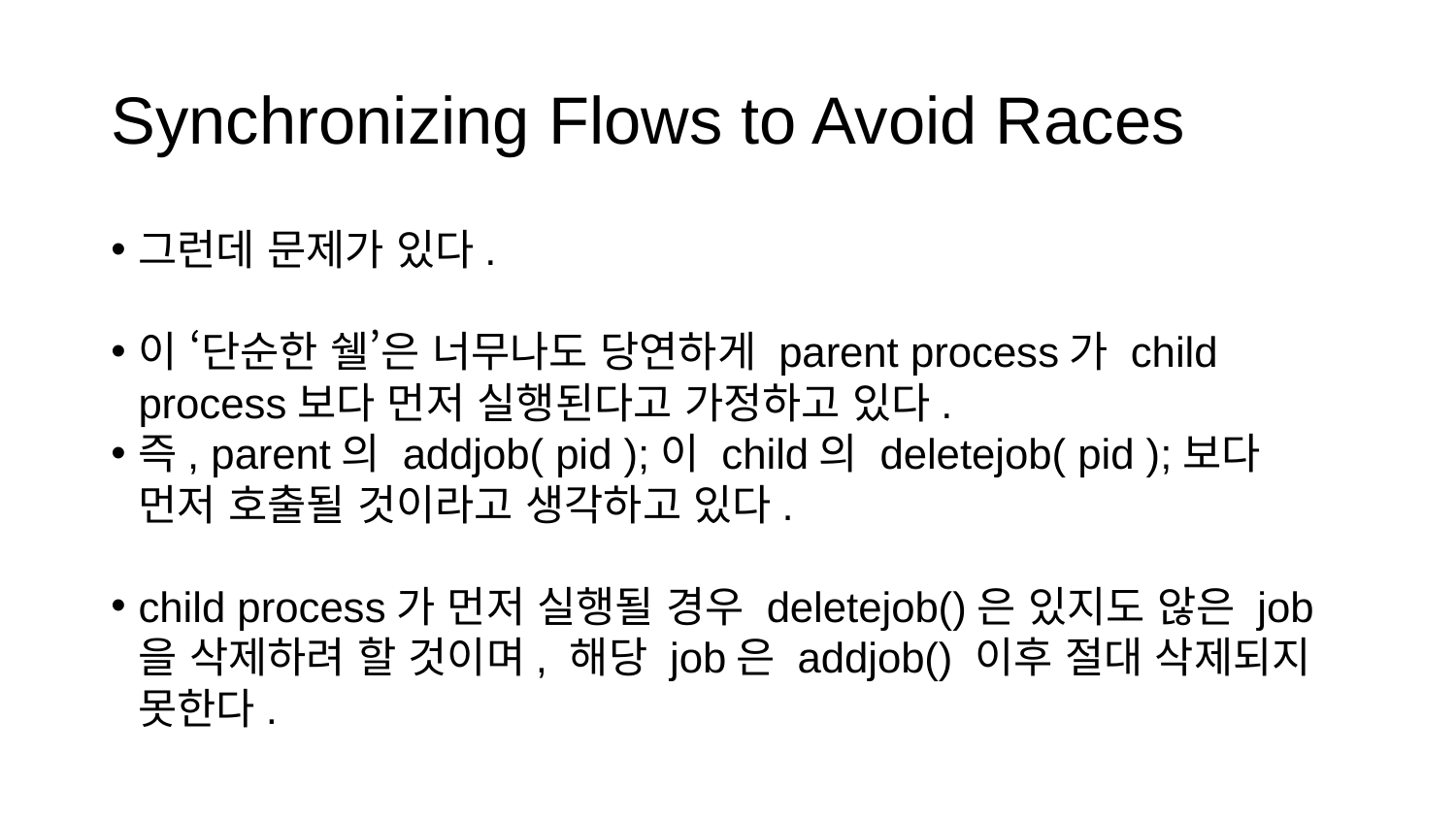

Synchronizing Flows to Avoid Races
그런데 문제가 있다.

이 ‘단순한 쉘’은 너무나도 당연하게 parent process가 child process보다 먼저 실행된다고 가정하고 있다.
즉, parent의 addjob( pid );이 child의 deletejob( pid );보다 먼저 호출될 것이라고 생각하고 있다.

child process가 먼저 실행될 경우 deletejob()은 있지도 않은 job을 삭제하려 할 것이며, 해당 job은 addjob() 이후 절대 삭제되지 못한다.